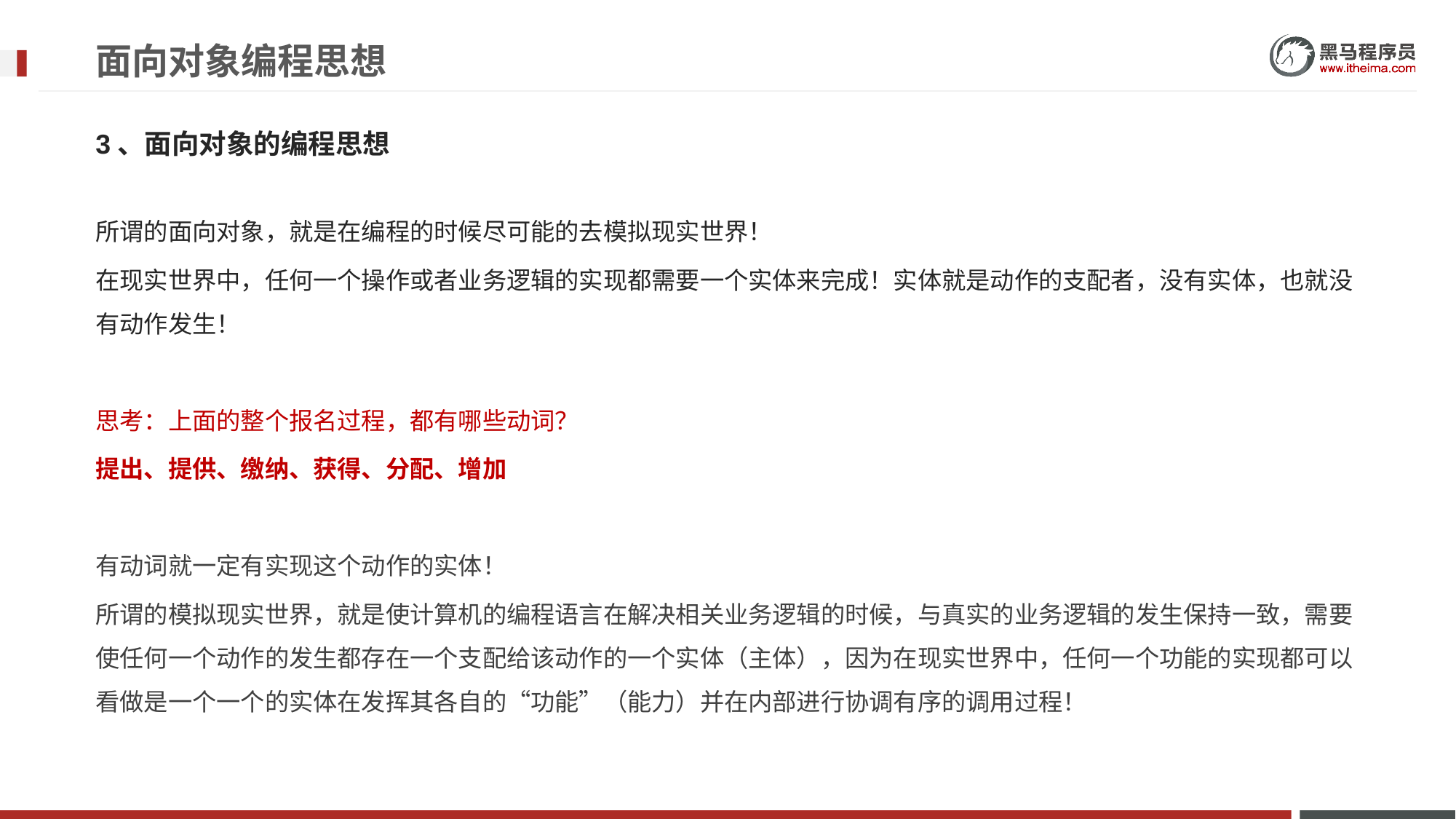

# 面向对象编程思想
3、面向对象的编程思想
所谓的面向对象，就是在编程的时候尽可能的去模拟现实世界！
在现实世界中，任何一个操作或者业务逻辑的实现都需要一个实体来完成！实体就是动作的支配者，没有实体，也就没有动作发生！

思考：上面的整个报名过程，都有哪些动词？
提出、提供、缴纳、获得、分配、增加

有动词就一定有实现这个动作的实体！
所谓的模拟现实世界，就是使计算机的编程语言在解决相关业务逻辑的时候，与真实的业务逻辑的发生保持一致，需要使任何一个动作的发生都存在一个支配给该动作的一个实体（主体），因为在现实世界中，任何一个功能的实现都可以看做是一个一个的实体在发挥其各自的“功能”（能力）并在内部进行协调有序的调用过程！